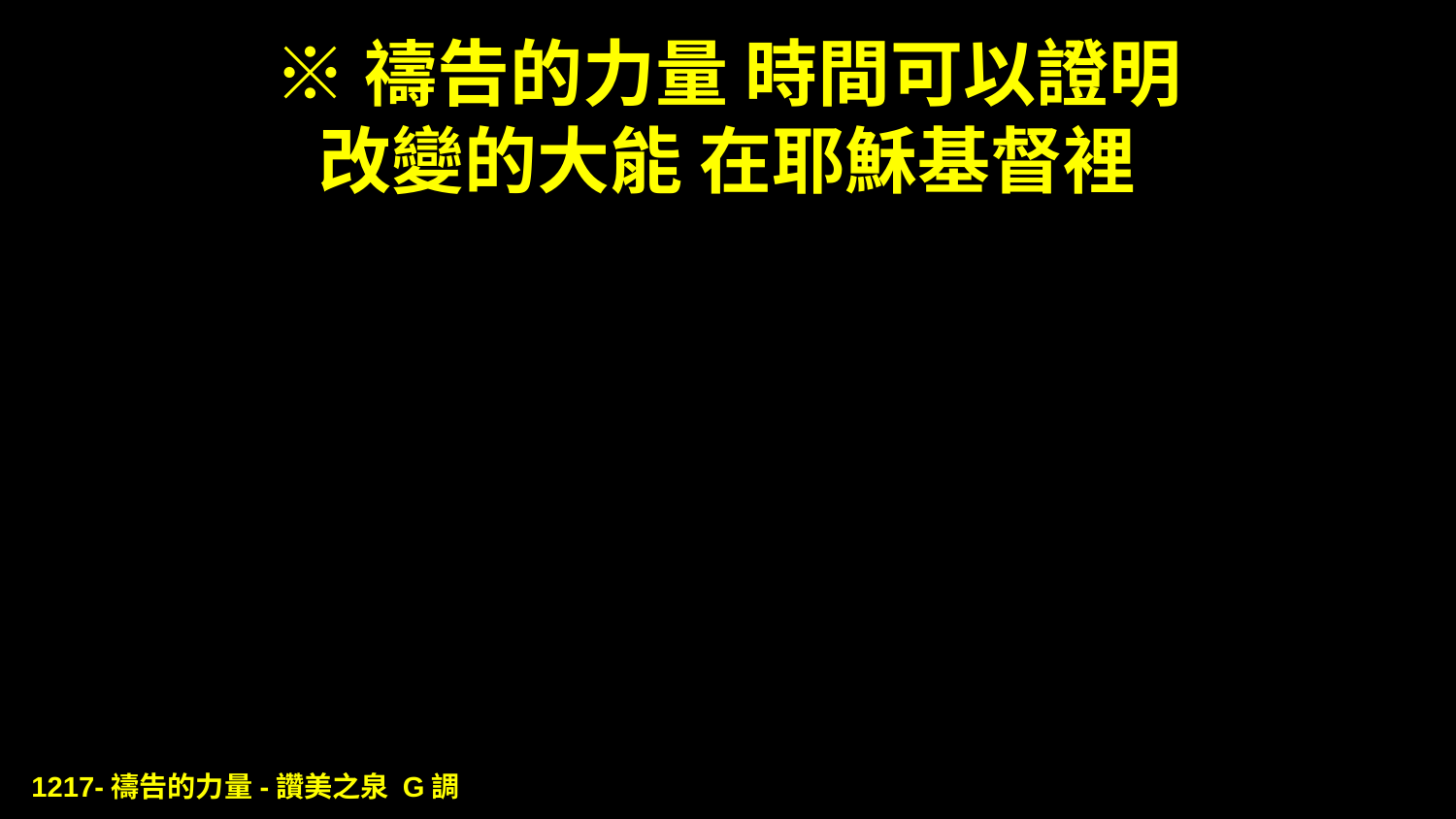

# ※禱告的力量 時間可以證明 改變的大能 在耶穌基督裡
1217-禱告的力量-讚美之泉 G調